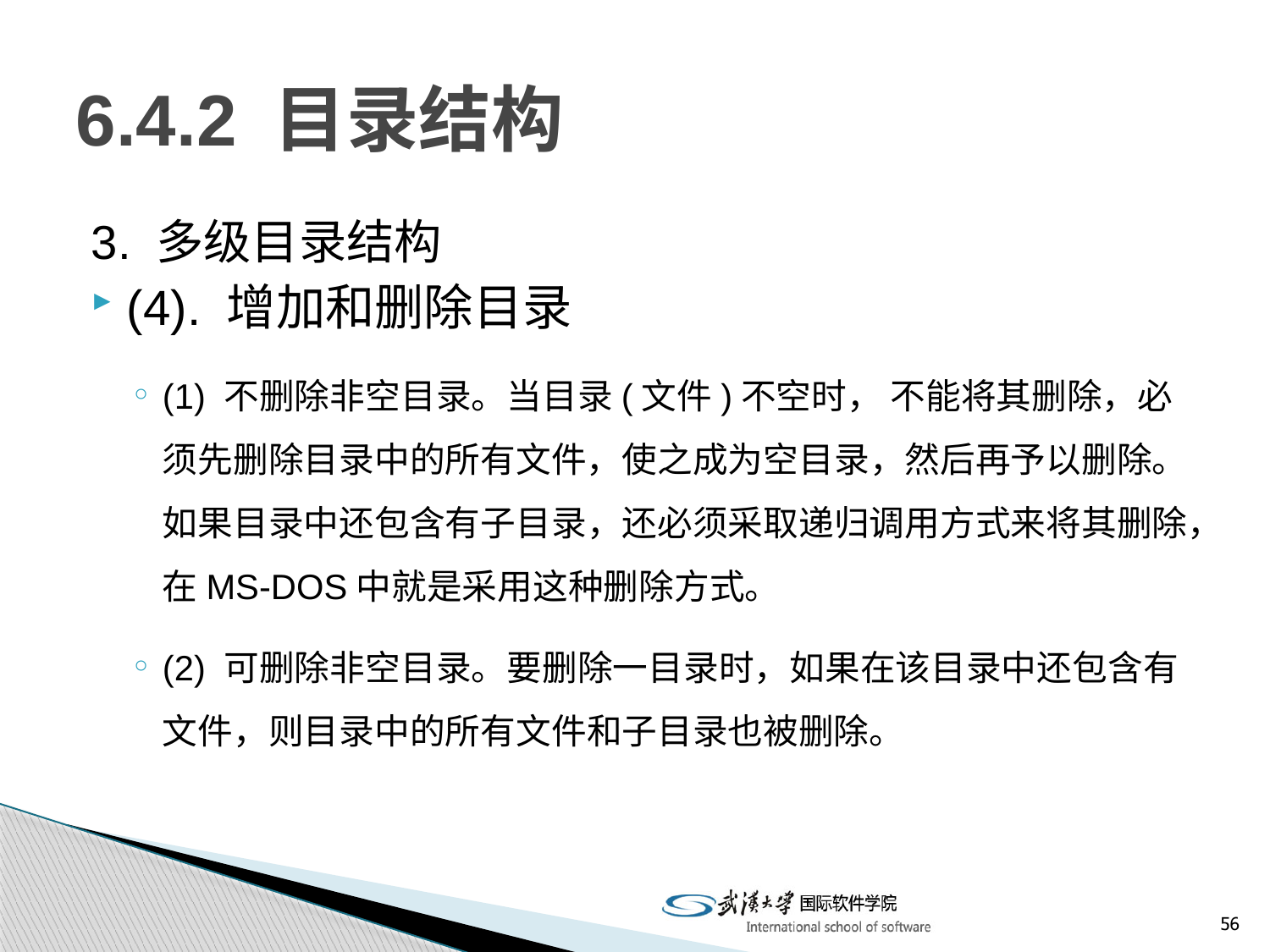

# 6.4.2 目录结构
3. 多级目录结构
(4). 增加和删除目录
(1) 不删除非空目录。当目录(文件)不空时， 不能将其删除，必须先删除目录中的所有文件，使之成为空目录，然后再予以删除。如果目录中还包含有子目录，还必须采取递归调用方式来将其删除，在MS-DOS中就是采用这种删除方式。
(2) 可删除非空目录。要删除一目录时，如果在该目录中还包含有文件，则目录中的所有文件和子目录也被删除。

56